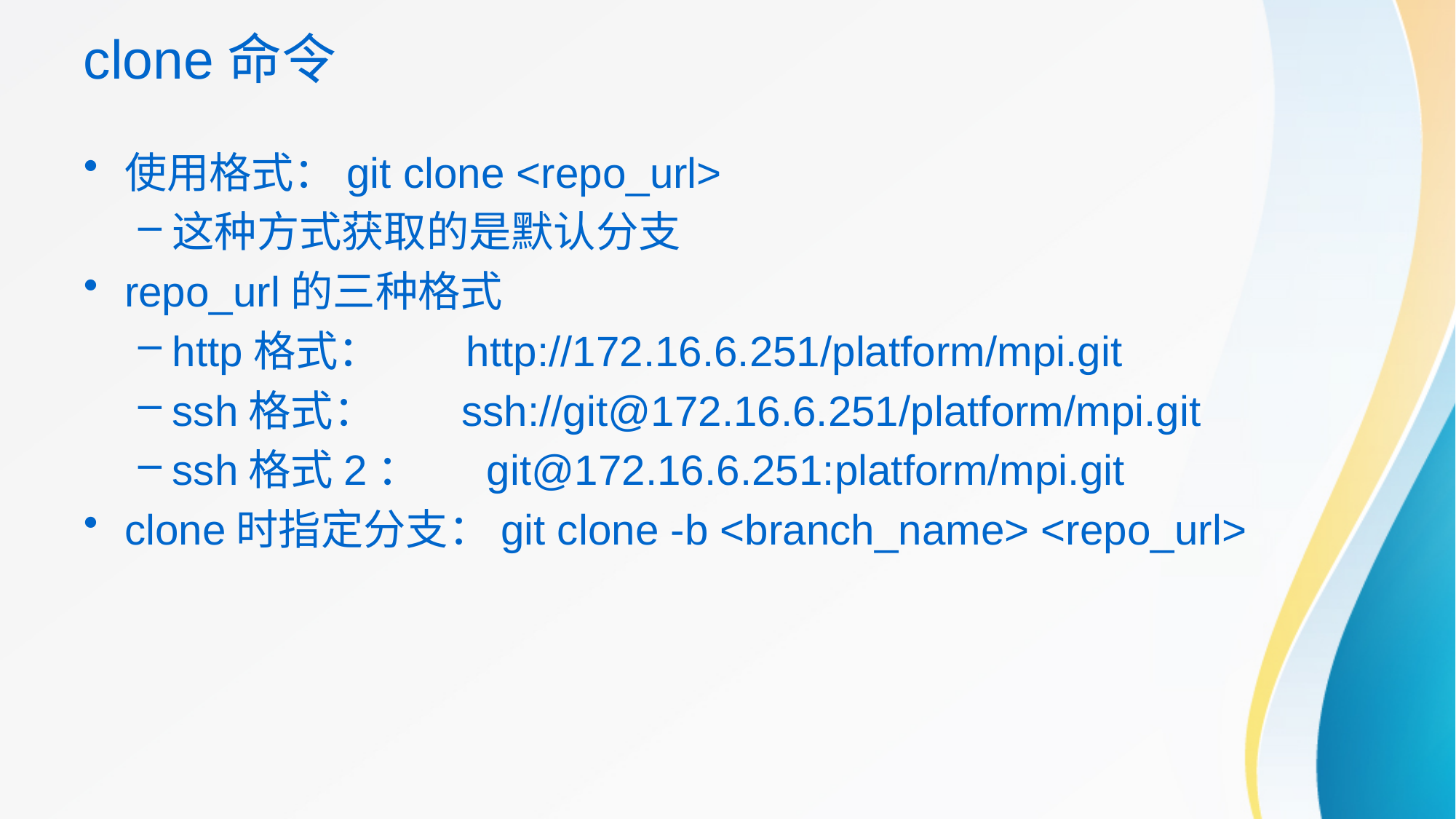

# clone命令
使用格式：git clone <repo_url>
这种方式获取的是默认分支
repo_url的三种格式
http格式：        http://172.16.6.251/platform/mpi.git
ssh格式：        ssh://git@172.16.6.251/platform/mpi.git
ssh格式2：      git@172.16.6.251:platform/mpi.git
clone时指定分支：git clone -b <branch_name> <repo_url>